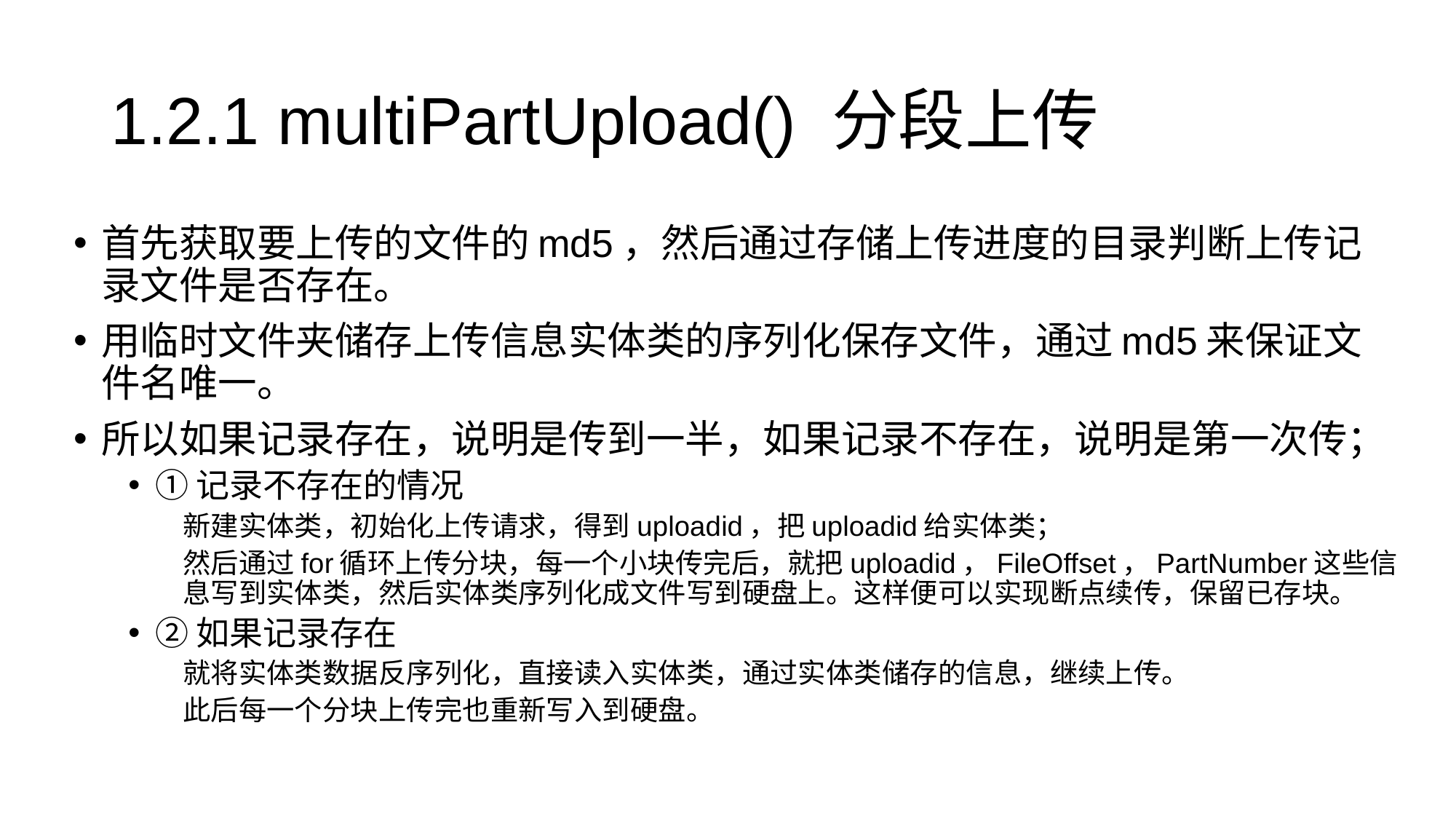

# 1.2.1 multiPartUpload() 分段上传
首先获取要上传的文件的md5，然后通过存储上传进度的目录判断上传记录文件是否存在。
用临时文件夹储存上传信息实体类的序列化保存文件，通过md5来保证文件名唯一。
所以如果记录存在，说明是传到一半，如果记录不存在，说明是第一次传；
①记录不存在的情况
新建实体类，初始化上传请求，得到uploadid，把uploadid给实体类；
然后通过for循环上传分块，每一个小块传完后，就把uploadid，FileOffset，PartNumber这些信息写到实体类，然后实体类序列化成文件写到硬盘上。这样便可以实现断点续传，保留已存块。
②如果记录存在
就将实体类数据反序列化，直接读入实体类，通过实体类储存的信息，继续上传。
此后每一个分块上传完也重新写入到硬盘。